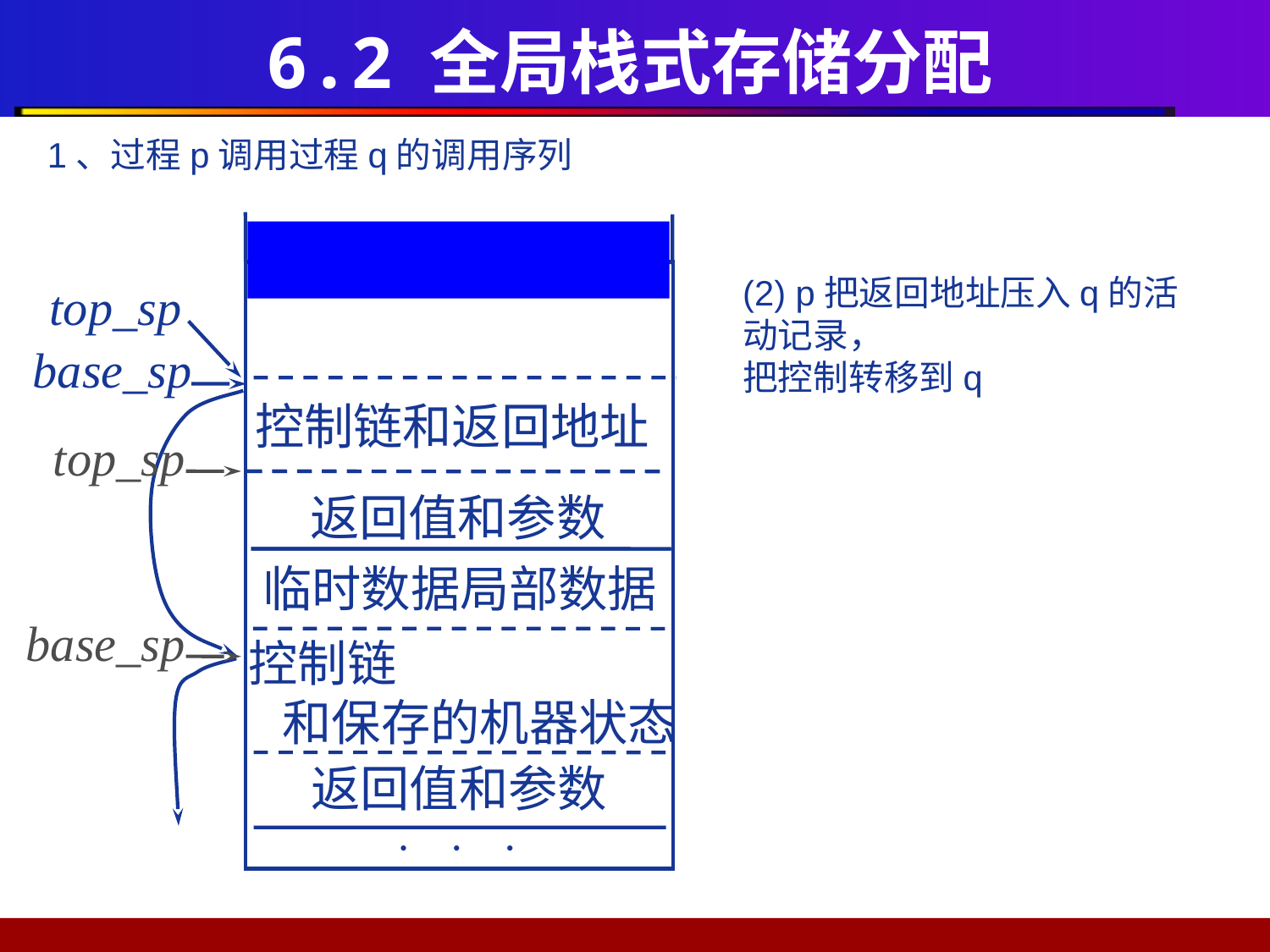

# 6.2 全局栈式存储分配
1、过程p调用过程q的调用序列

top_sp

base_sp

控制链和返回地址

返回值和参数
临时数据局部数据

控制链
  和保存的机器状态

返回值和参数

⋅  ⋅  ⋅

top_sp

base_sp

(2) p把返回地址压入q的活动记录，
把控制转移到q